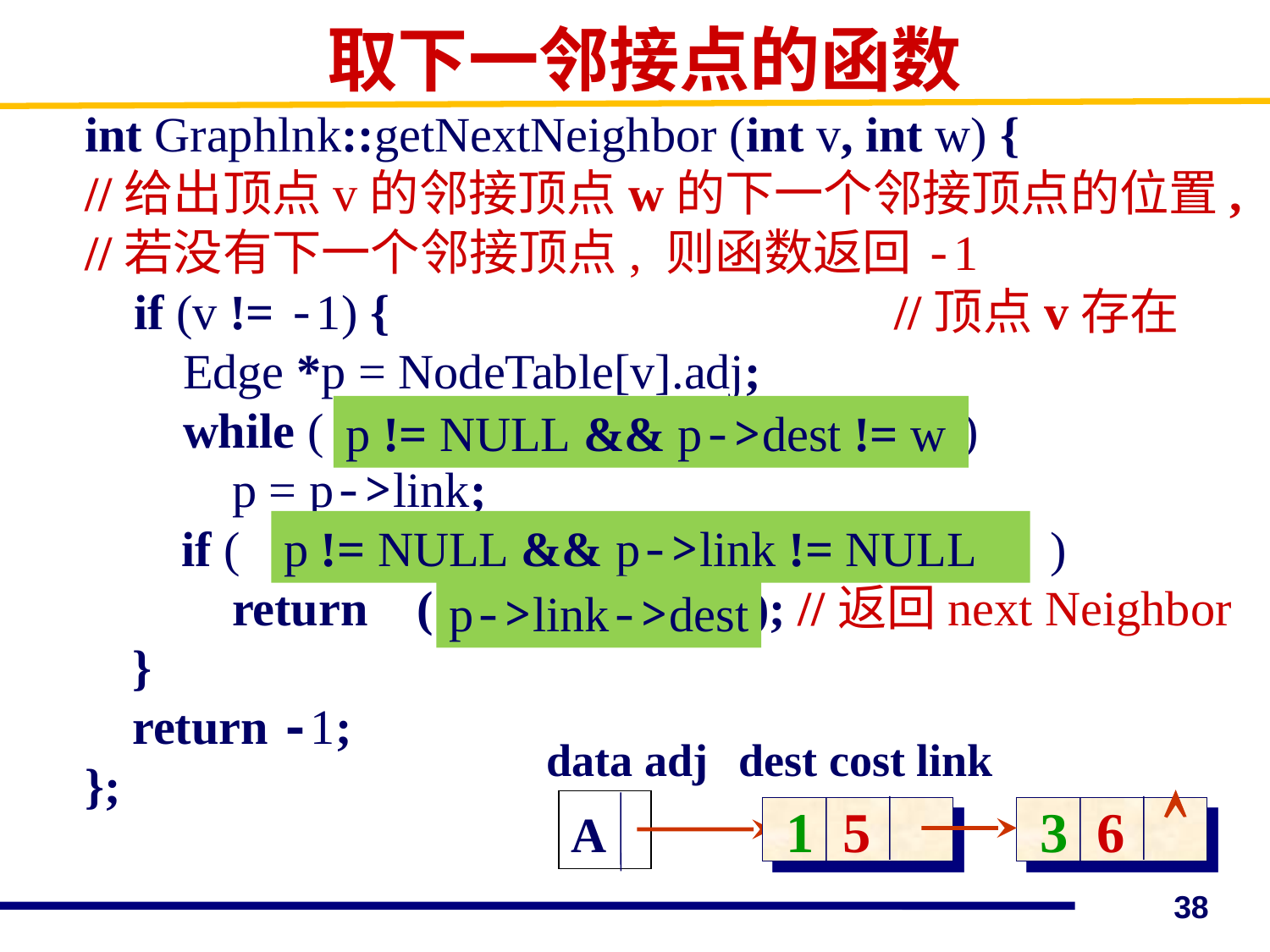

取下一邻接点的函数
int Graphlnk::getNextNeighbor (int v, int w) {
//给出顶点v的邻接顶点w的下一个邻接顶点的位置,
//若没有下一个邻接顶点, 则函数返回-1
    if (v != -1) {				//顶点v存在
        Edge *p = NodeTable[v].adj;
        while (                                                    )
            p = p->link;
	    if (                                                                  )
            return    (                          ); //返回next Neighbor
   	}
   	return -1;
};
p != NULL && p->dest != w
p != NULL && p->link != NULL
p->link->dest
data adj
dest cost link
∧
1  5
3  6
A

38